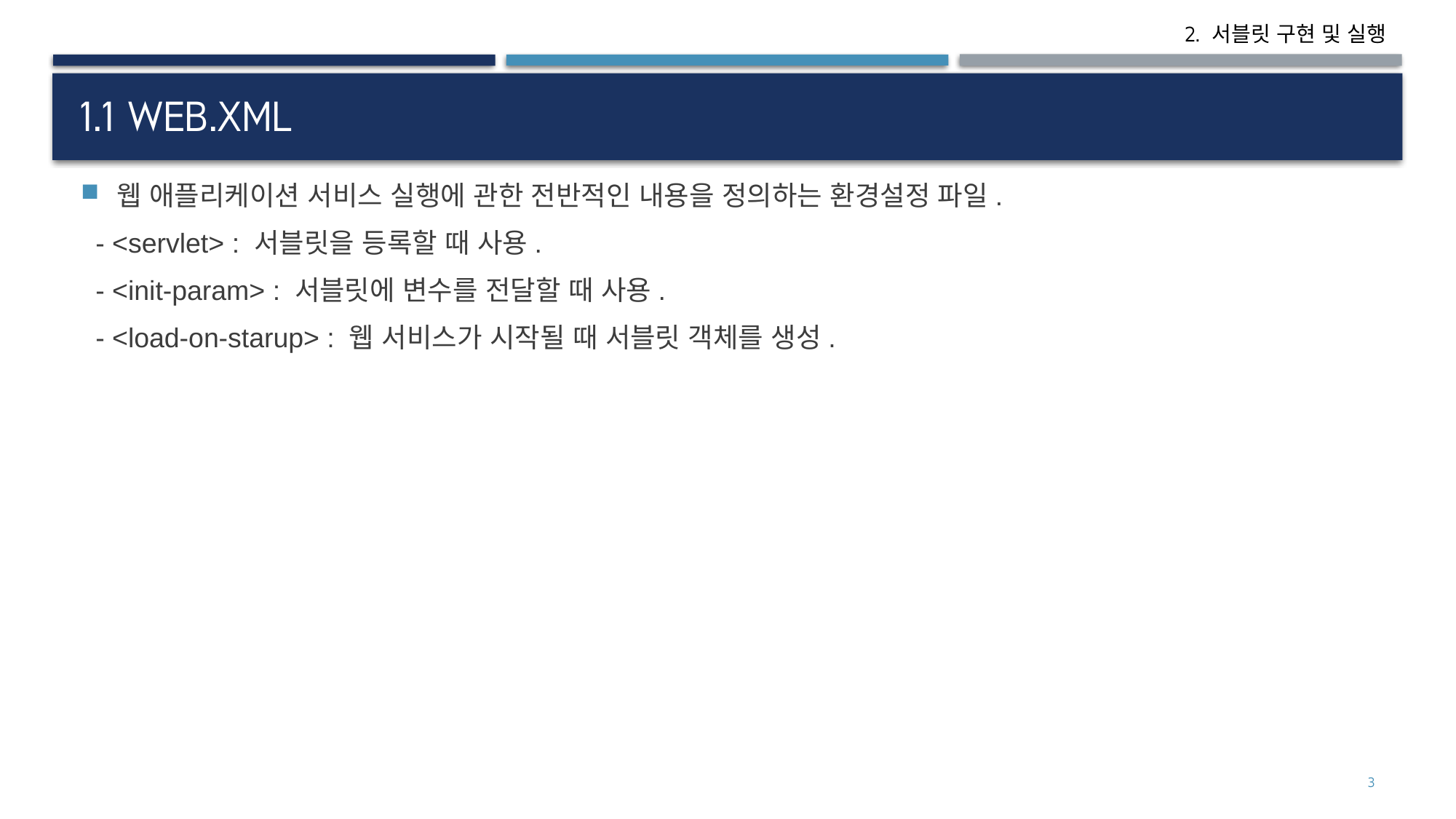

# 1.1 web.xml
웹 애플리케이션 서비스 실행에 관한 전반적인 내용을 정의하는 환경설정 파일.
  - <servlet> : 서블릿을 등록할 때 사용.
  - <init-param> : 서블릿에 변수를 전달할 때 사용.
  - <load-on-starup> : 웹 서비스가 시작될 때 서블릿 객체를 생성.

3